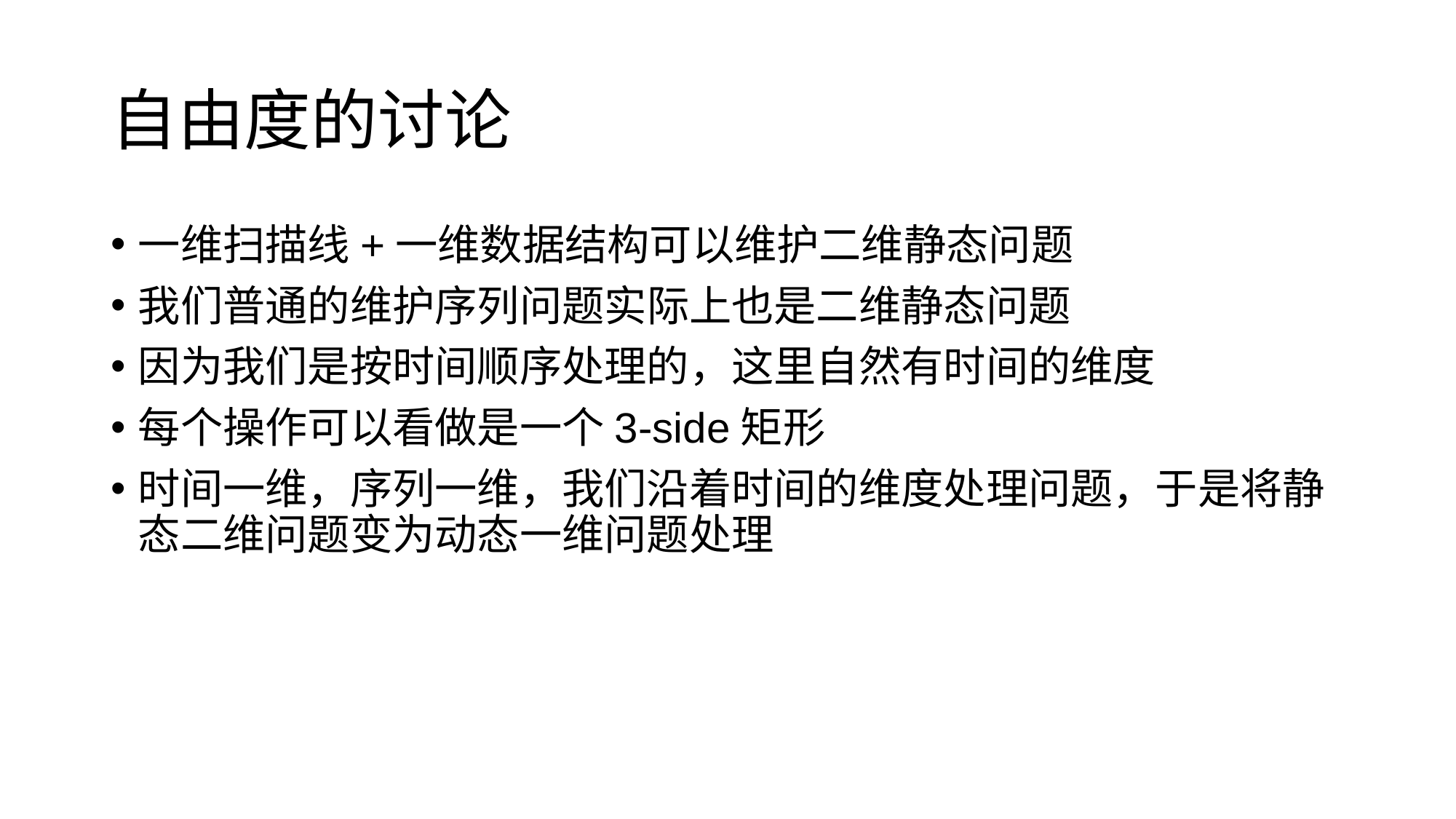

# 自由度的讨论
一维扫描线+一维数据结构可以维护二维静态问题
我们普通的维护序列问题实际上也是二维静态问题
因为我们是按时间顺序处理的，这里自然有时间的维度
每个操作可以看做是一个3-side矩形
时间一维，序列一维，我们沿着时间的维度处理问题，于是将静态二维问题变为动态一维问题处理